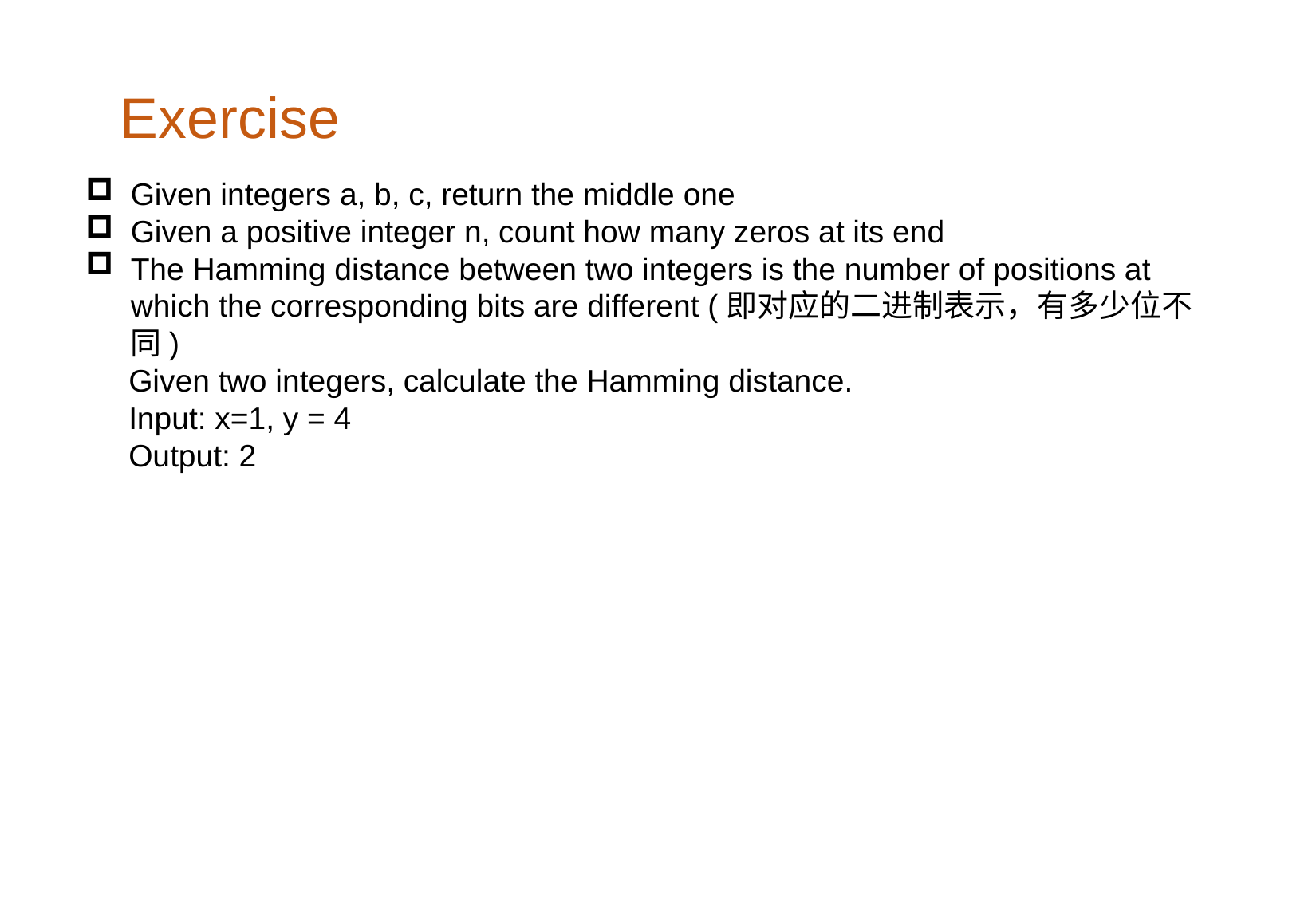

Exercise
Given integers a, b, c, return the middle one
Given a positive integer n, count how many zeros at its end
The Hamming distance between two integers is the number of positions at which the corresponding bits are different (即对应的二进制表示，有多少位不同)
     Given two integers, calculate the Hamming distance.
     Input: x=1, y = 4
     Output: 2